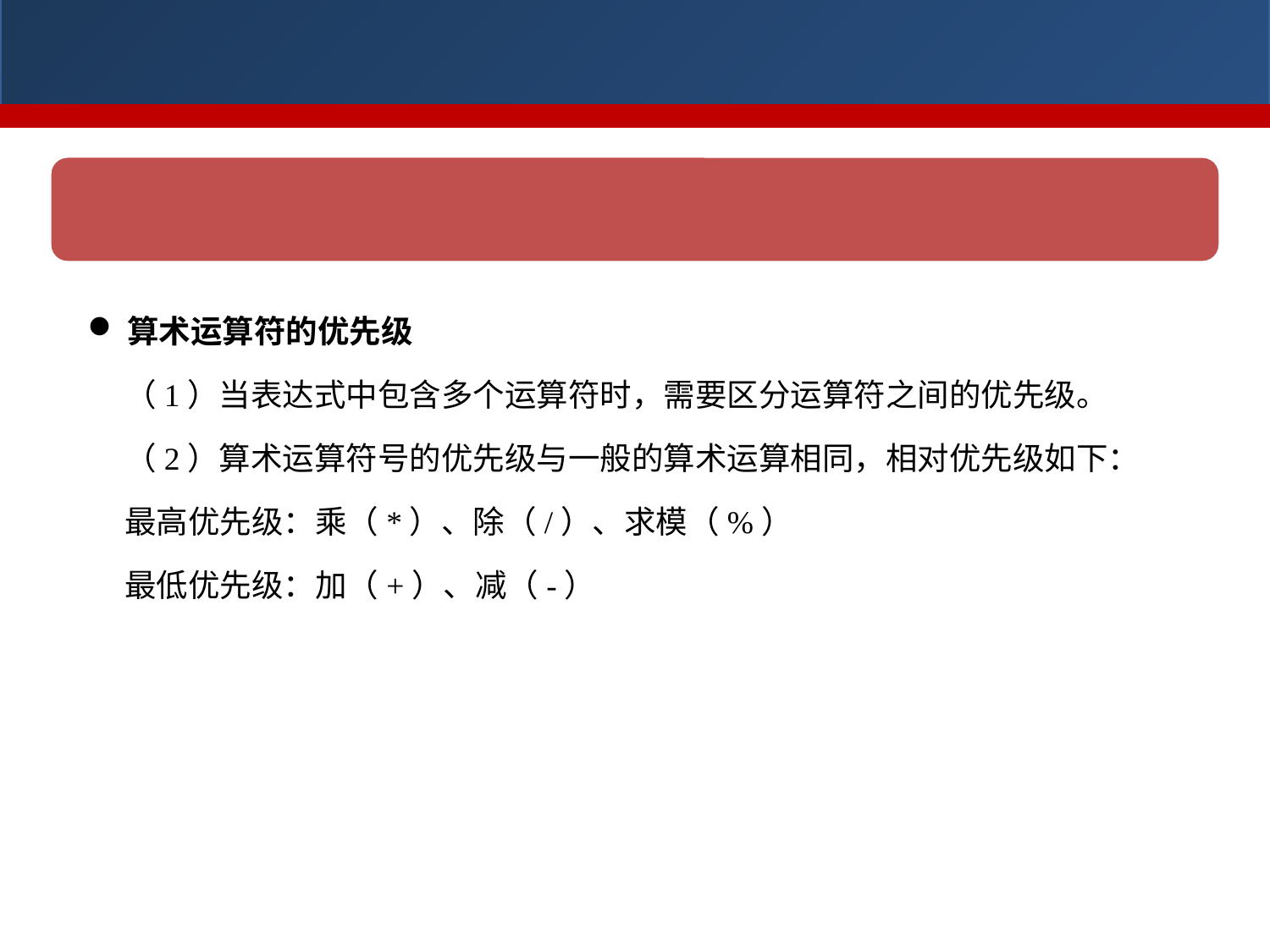

算术运算符的优先级
（1）当表达式中包含多个运算符时，需要区分运算符之间的优先级。
（2）算术运算符号的优先级与一般的算术运算相同，相对优先级如下：
最高优先级：乘（*）、除（/）、求模（%）
最低优先级：加（+）、减（-）